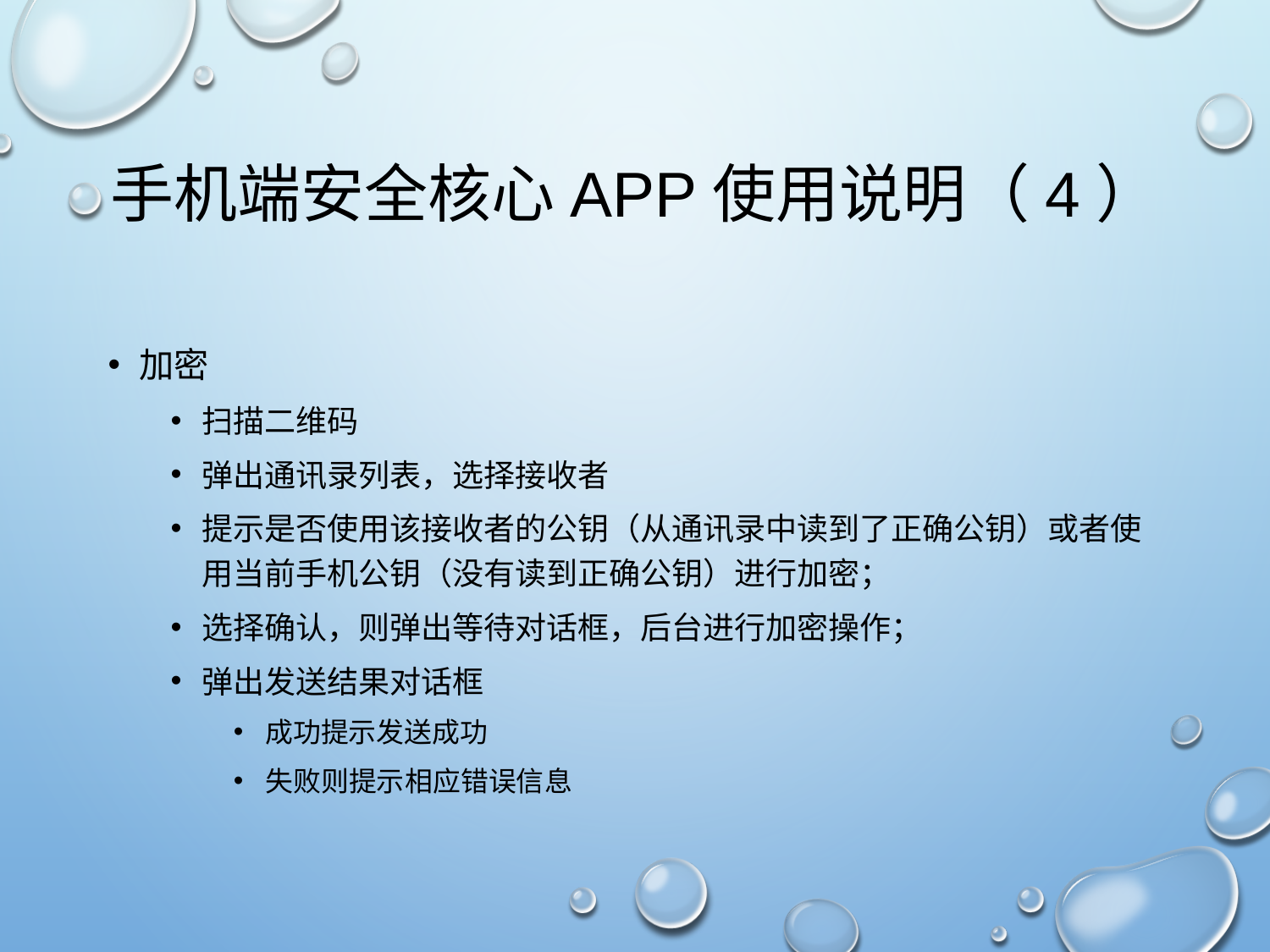

# 手机端安全核心APP使用说明（4）
加密
扫描二维码
弹出通讯录列表，选择接收者
提示是否使用该接收者的公钥（从通讯录中读到了正确公钥）或者使用当前手机公钥（没有读到正确公钥）进行加密；
选择确认，则弹出等待对话框，后台进行加密操作；
弹出发送结果对话框
成功提示发送成功
失败则提示相应错误信息